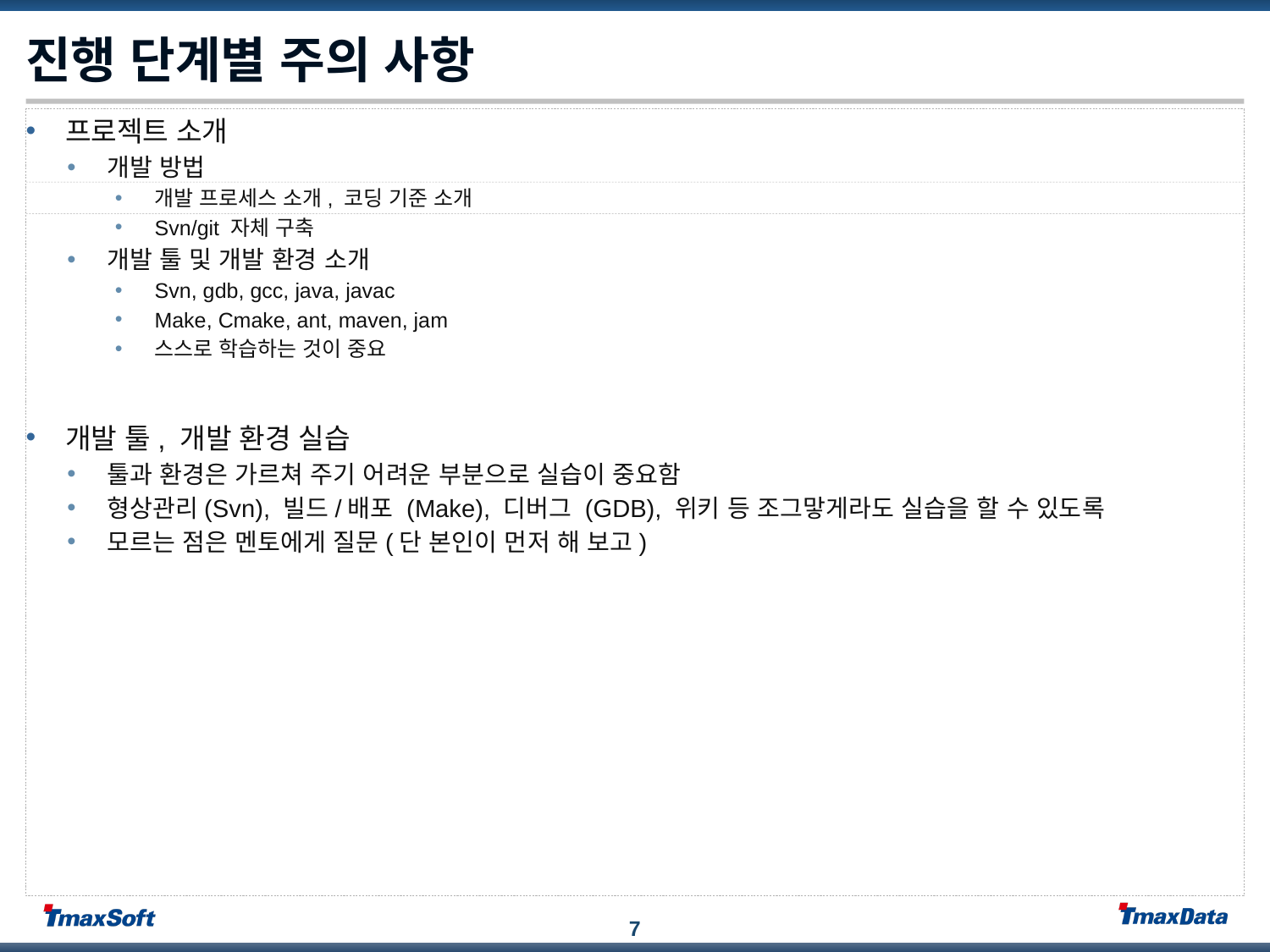

# 진행 단계별 주의 사항
프로젝트 소개
개발 방법
개발 프로세스 소개, 코딩 기준 소개
Svn/git 자체 구축
개발 툴 및 개발 환경 소개
Svn, gdb, gcc, java, javac
Make, Cmake, ant, maven, jam
스스로 학습하는 것이 중요

개발 툴, 개발 환경 실습
툴과 환경은 가르쳐 주기 어려운 부분으로 실습이 중요함
형상관리(Svn), 빌드/배포 (Make), 디버그 (GDB), 위키 등 조그맣게라도 실습을 할 수 있도록
모르는 점은 멘토에게 질문(단 본인이 먼저 해 보고)